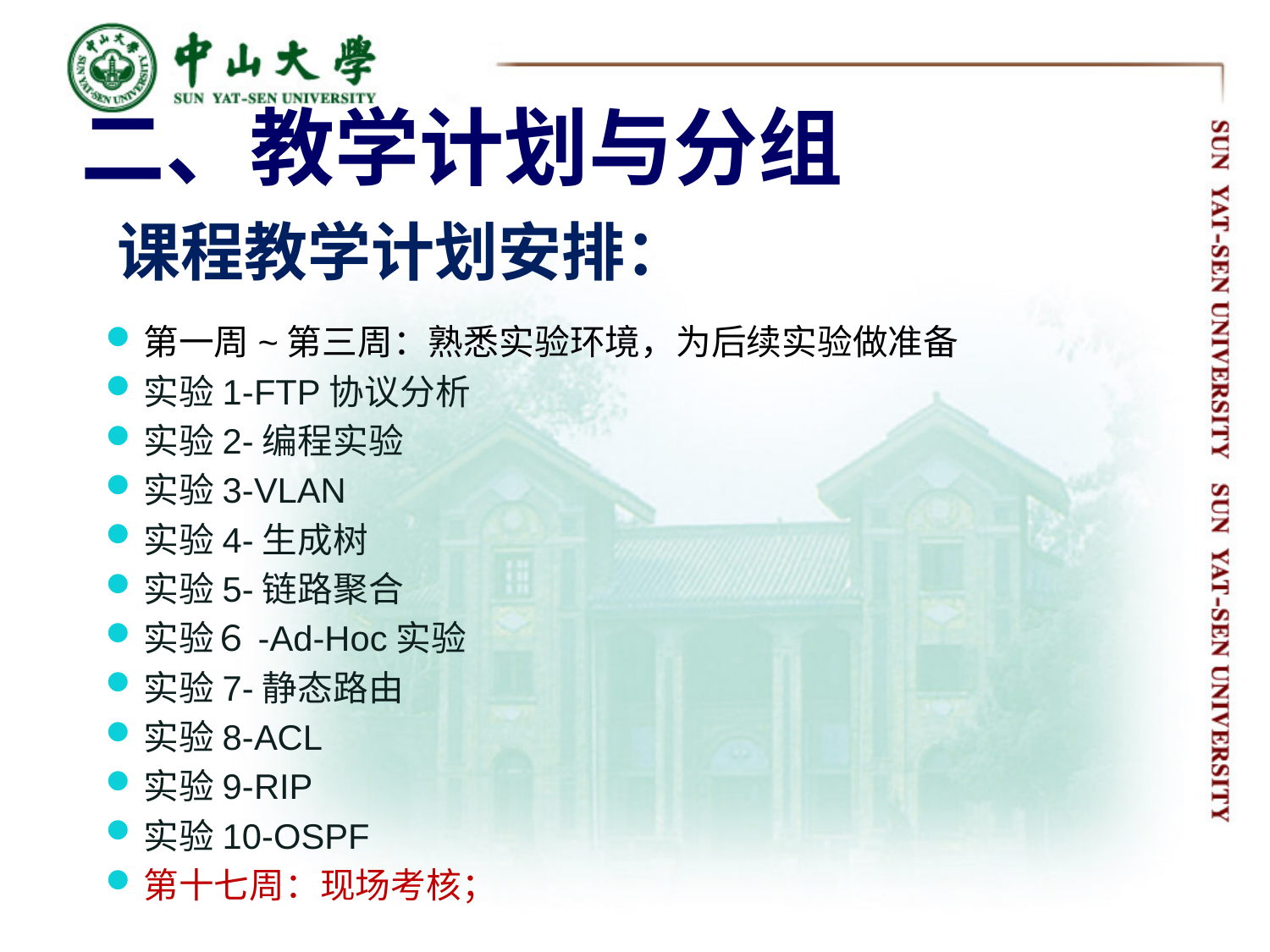

二、教学计划与分组
课程教学计划安排：
第一周~第三周：熟悉实验环境，为后续实验做准备
实验1-FTP协议分析
实验2-编程实验
实验3-VLAN
实验4-生成树
实验5-链路聚合
实验６-Ad-Hoc实验
实验7-静态路由
实验8-ACL
实验9-RIP
实验10-OSPF
第十七周：现场考核；